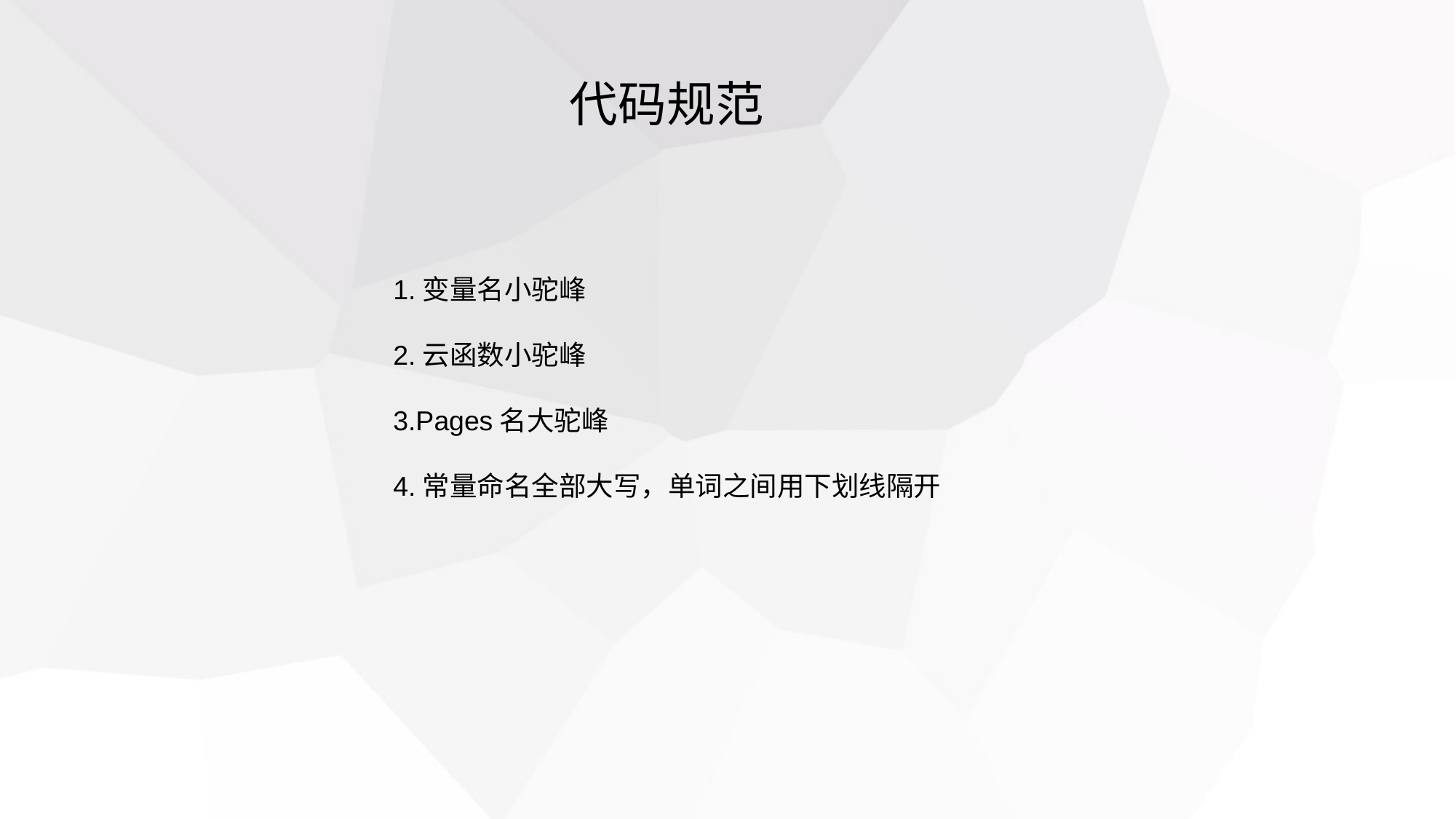

代码规范
1.变量名小驼峰

2.云函数小驼峰

3.Pages名大驼峰

4.常量命名全部大写，单词之间用下划线隔开